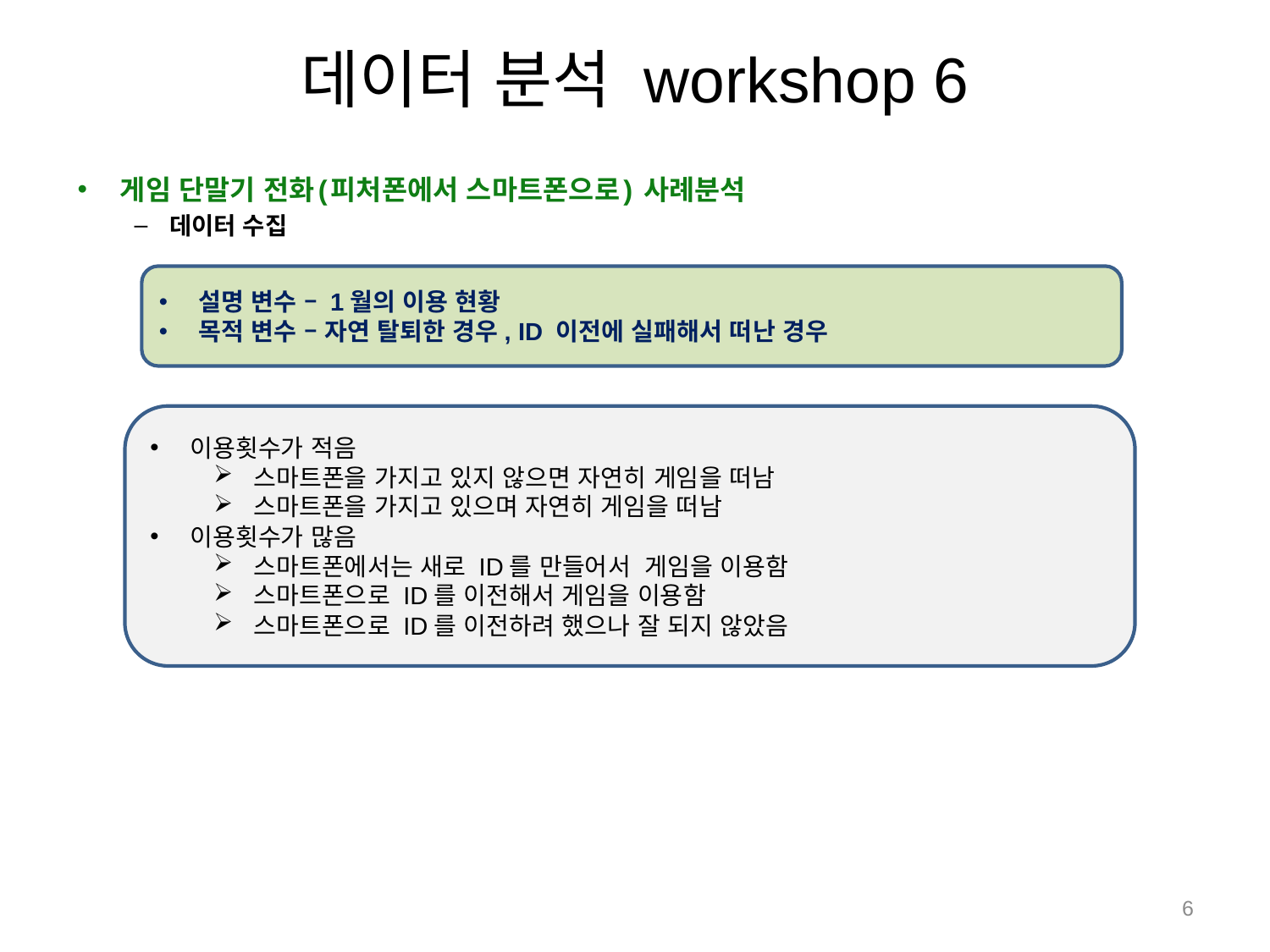

# 데이터 분석 workshop 6
게임 단말기 전화(피처폰에서 스마트폰으로) 사례분석
데이터 수집
설명 변수 – 1월의 이용 현황
목적 변수 – 자연 탈퇴한 경우, ID 이전에 실패해서 떠난 경우
이용횟수가 적음
스마트폰을 가지고 있지 않으면 자연히 게임을 떠남
스마트폰을 가지고 있으며 자연히 게임을 떠남
이용횟수가 많음
스마트폰에서는 새로 ID를 만들어서  게임을 이용함
스마트폰으로 ID를 이전해서 게임을 이용함
스마트폰으로 ID를 이전하려 했으나 잘 되지 않았음
6